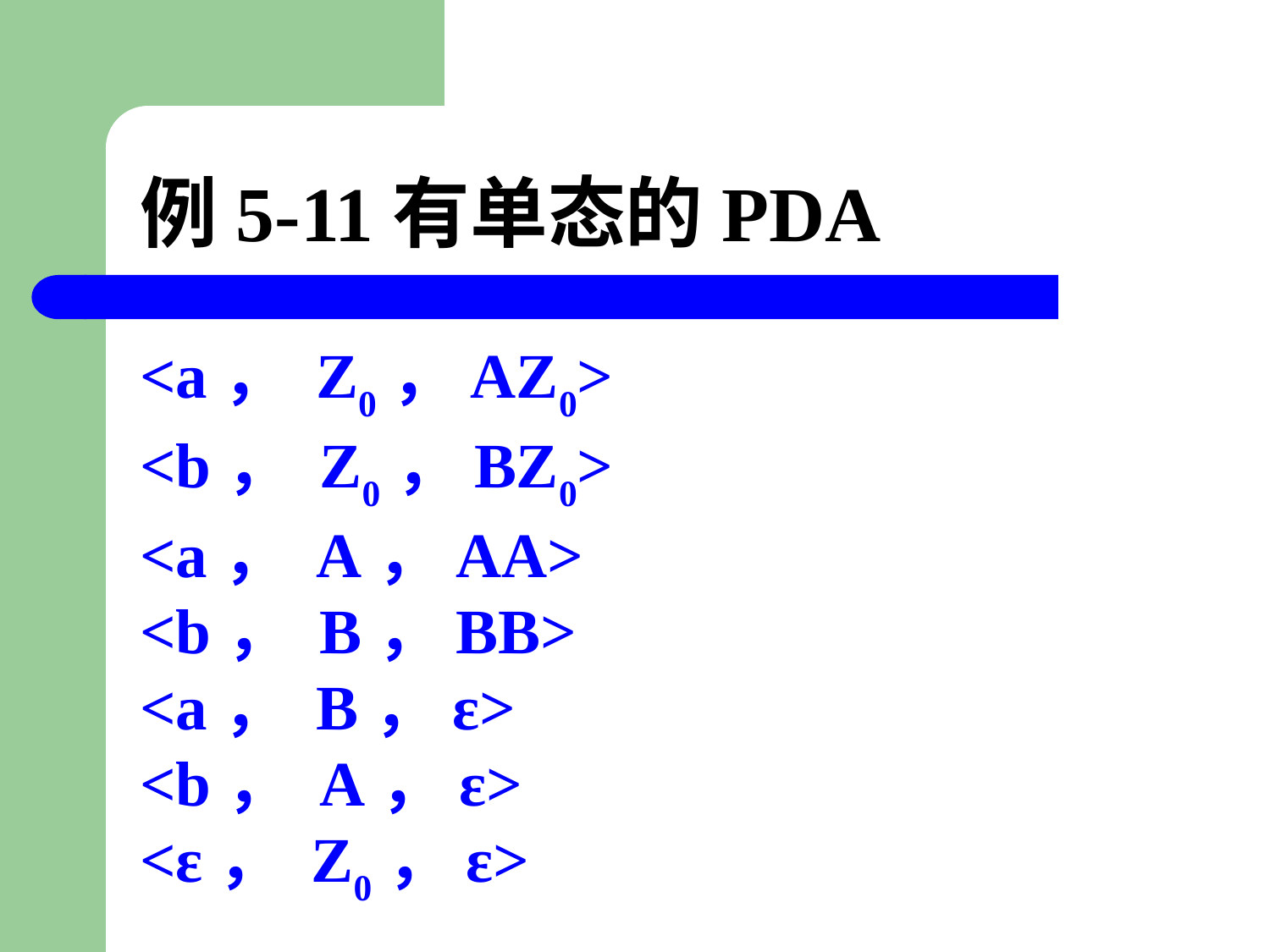

# 例5-11有单态的PDA
<a， Z0，AZ0>
<b， Z0，BZ0>
<a， A，AA>
<b， B，BB>
<a， B，ε>
<b， A，ε>
<ε， Z0，ε>